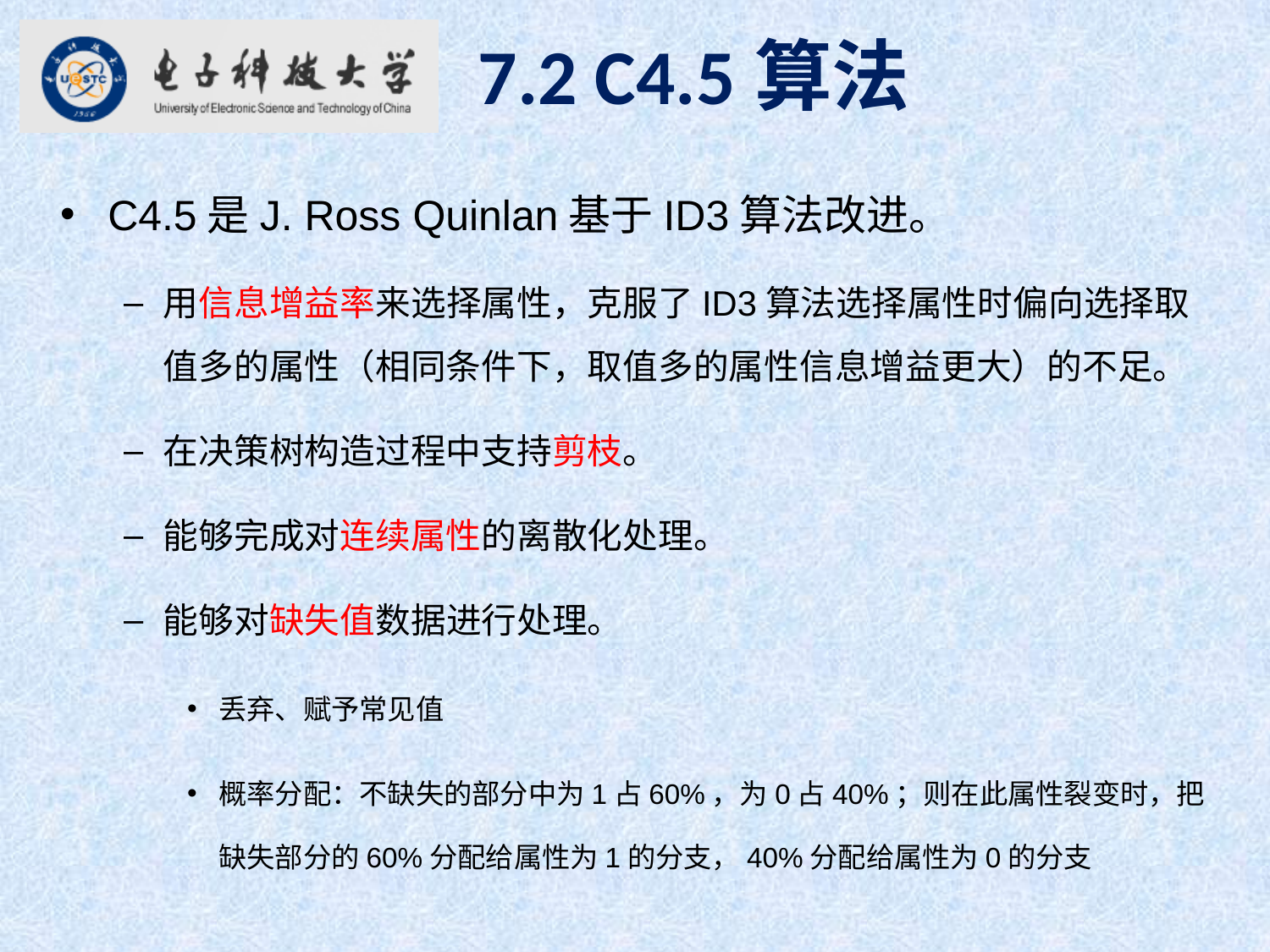

7.2 C4.5算法
C4.5是J. Ross Quinlan基于ID3算法改进。
用信息增益率来选择属性，克服了ID3算法选择属性时偏向选择取值多的属性（相同条件下，取值多的属性信息增益更大）的不足。
在决策树构造过程中支持剪枝。
能够完成对连续属性的离散化处理。
能够对缺失值数据进行处理。
丢弃、赋予常见值
概率分配：不缺失的部分中为1占60%，为0占40%；则在此属性裂变时，把缺失部分的60%分配给属性为1的分支，40%分配给属性为0的分支